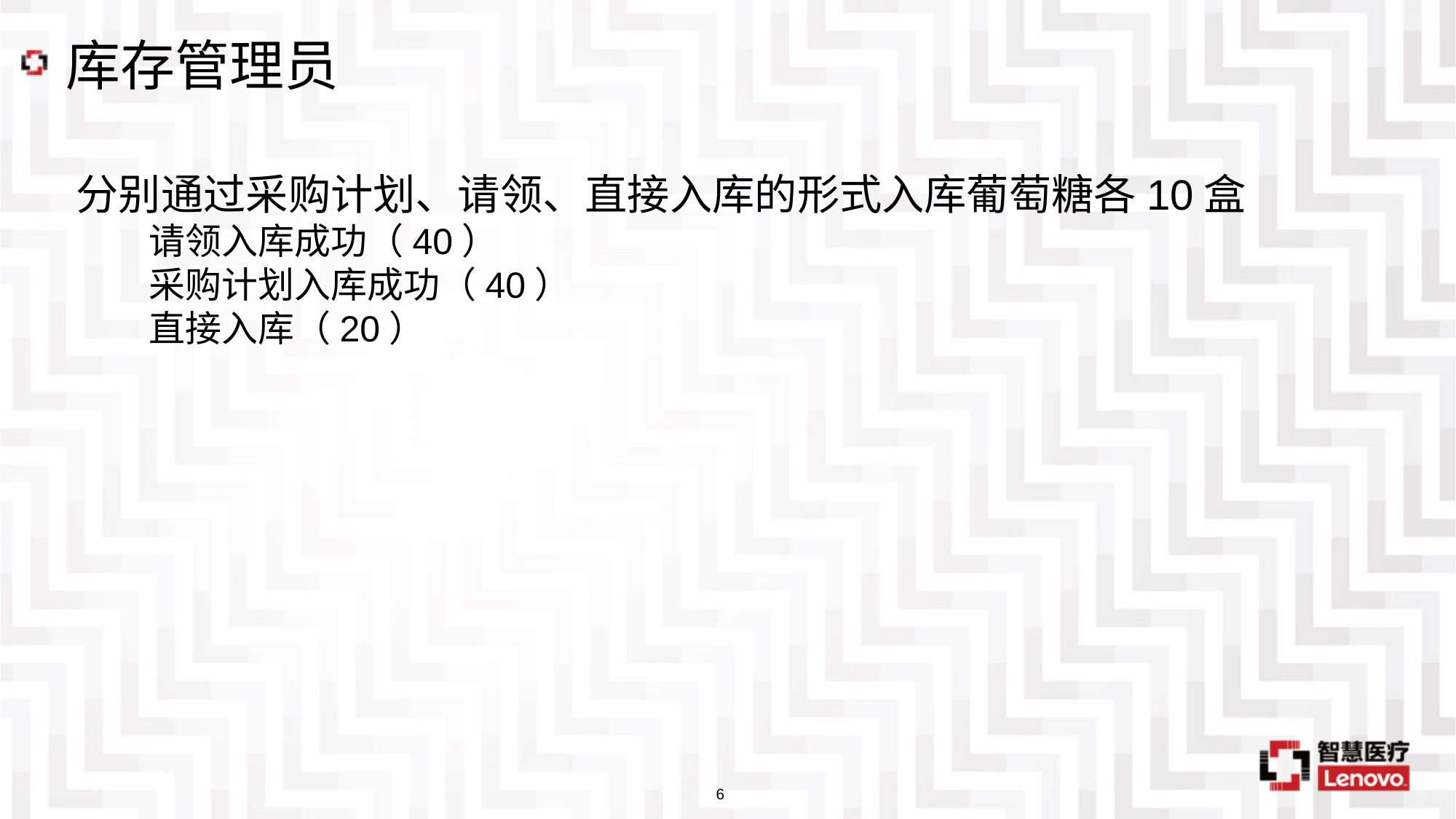

# 库存管理员
分别通过采购计划、请领、直接入库的形式入库葡萄糖各10盒
请领入库成功（40）
采购计划入库成功（40）
直接入库（20）